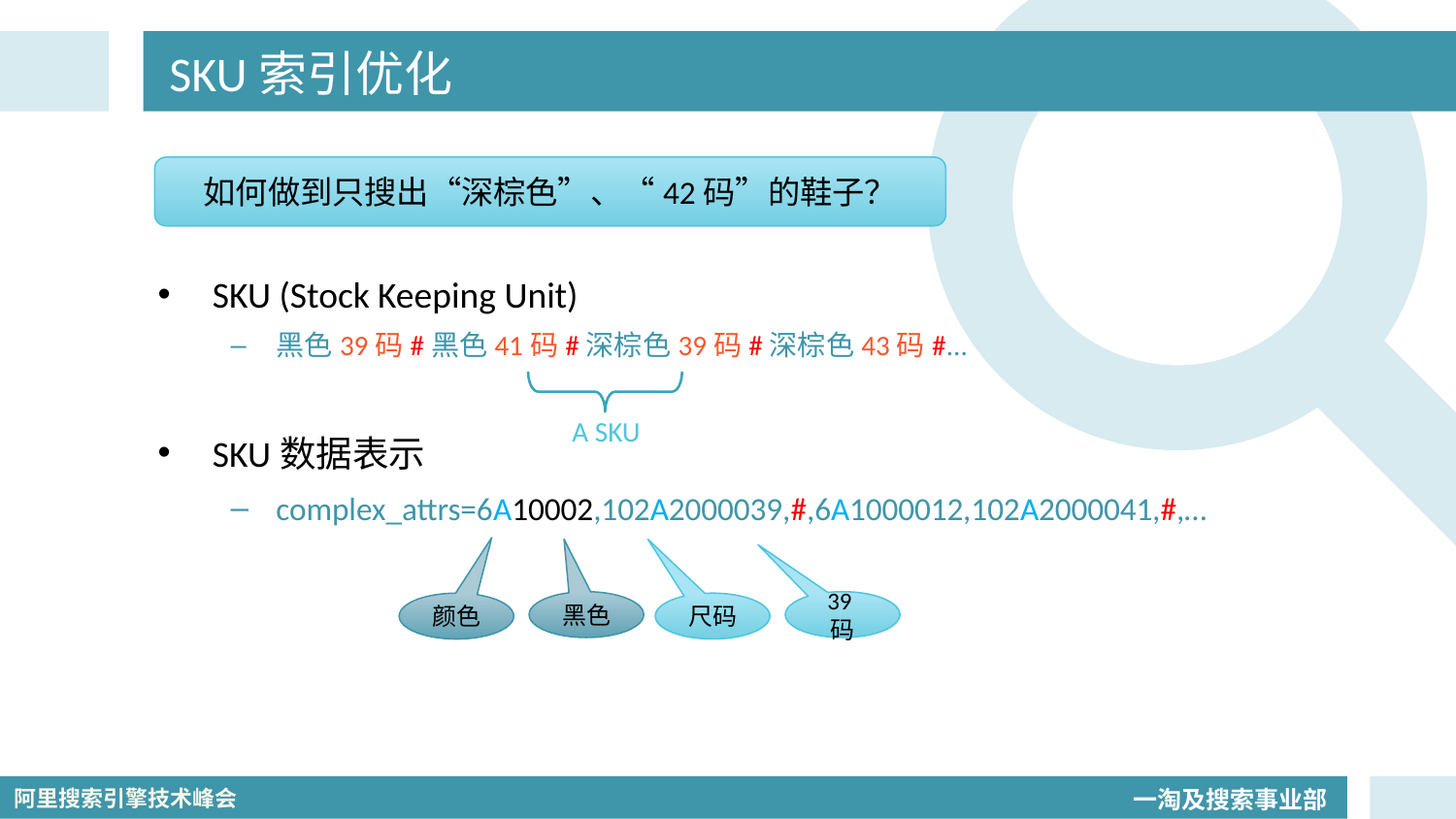

# SKU索引优化

SKU (Stock Keeping Unit)
黑色39码#黑色41码#深棕色39码#深棕色43码#...

SKU数据表示
complex_attrs=6A10002,102A2000039,#,6A1000012,102A2000041,#,…
如何做到只搜出“深棕色”、“42码”的鞋子？

A SKU
黑色
39码
颜色
尺码